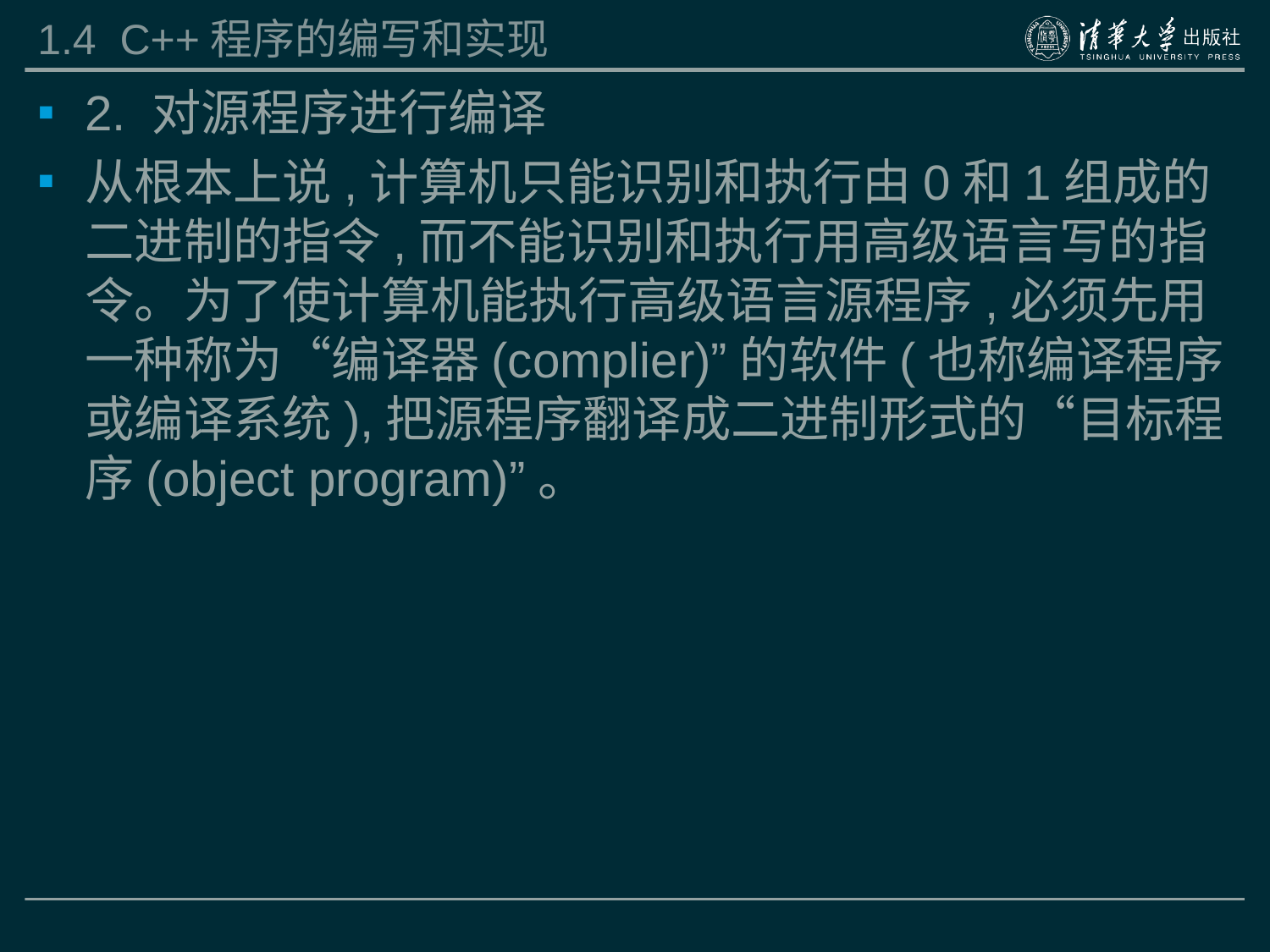

# 1.4  C++程序的编写和实现
2. 对源程序进行编译
从根本上说,计算机只能识别和执行由0和1组成的二进制的指令,而不能识别和执行用高级语言写的指令。为了使计算机能执行高级语言源程序,必须先用一种称为“编译器(complier)”的软件(也称编译程序或编译系统),把源程序翻译成二进制形式的“目标程序(object program)”。